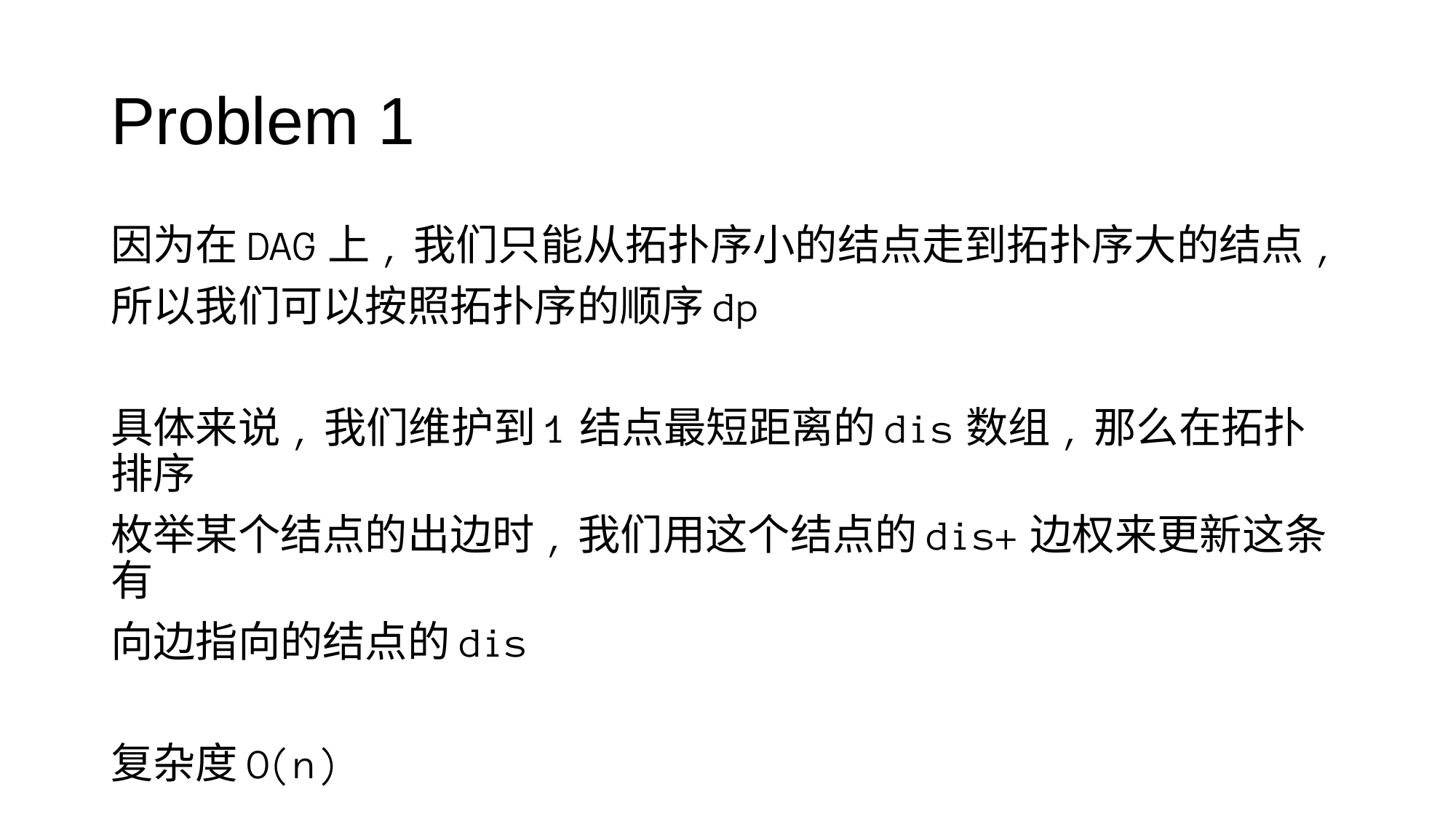

# Problem 1
因为在DAG上,我们只能从拓扑序小的结点走到拓扑序大的结点,
所以我们可以按照拓扑序的顺序dp

具体来说,我们维护到1结点最短距离的dis数组,那么在拓扑排序
枚举某个结点的出边时,我们用这个结点的dis+边权来更新这条有
向边指向的结点的dis

复杂度O(n)